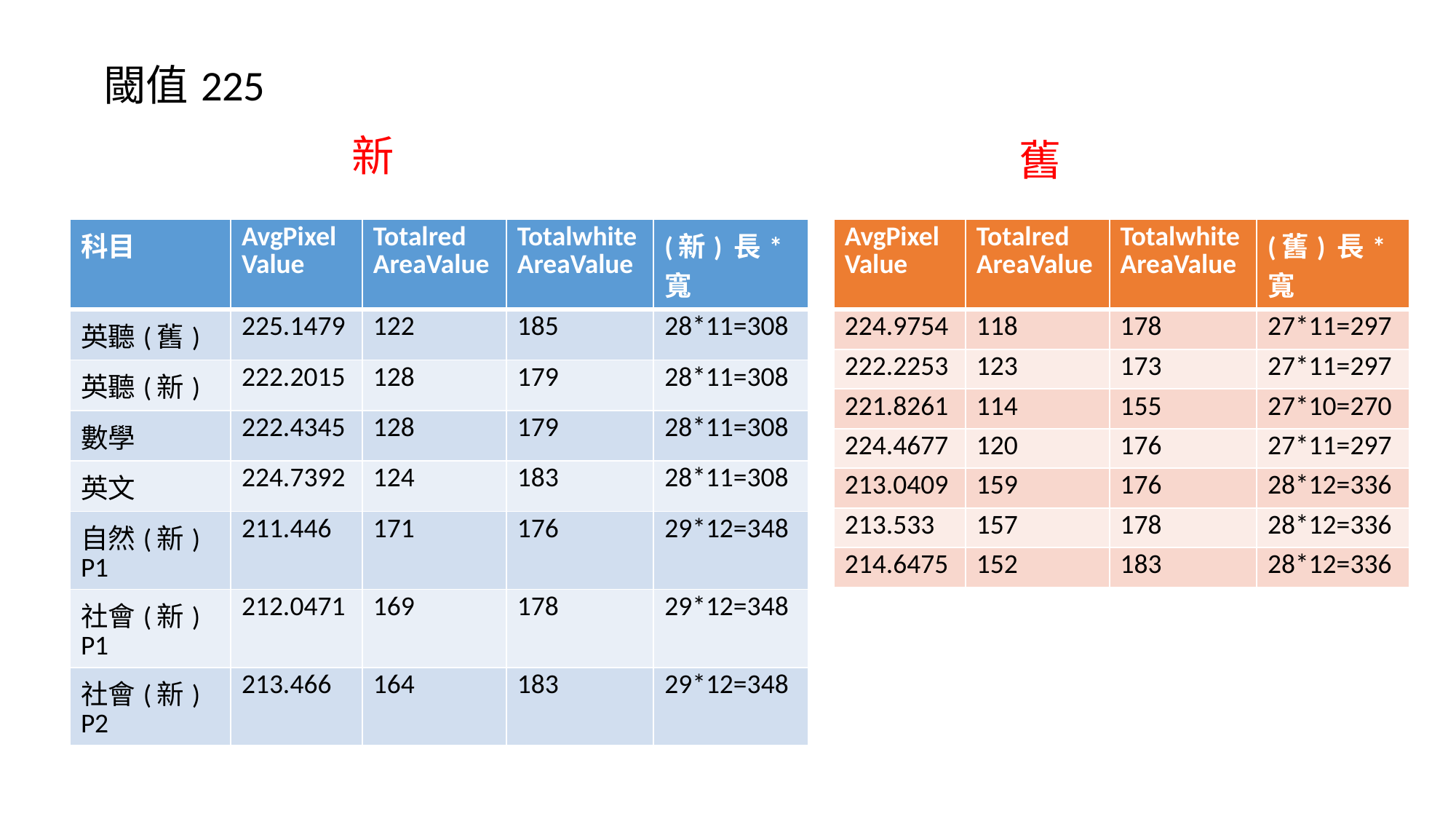

閾值225
新
舊
| 科目 | AvgPixel Value | Totalred AreaValue | Totalwhite AreaValue | (新) 長\*寬 |
| --- | --- | --- | --- | --- |
| 英聽(舊) | 225.1479 | 122 | 185 | 28\*11=308 |
| 英聽(新) | 222.2015 | 128 | 179 | 28\*11=308 |
| 數學 | 222.4345 | 128 | 179 | 28\*11=308 |
| 英文 | 224.7392 | 124 | 183 | 28\*11=308 |
| 自然(新) P1 | 211.446 | 171 | 176 | 29\*12=348 |
| 社會(新) P1 | 212.0471 | 169 | 178 | 29\*12=348 |
| 社會(新) P2 | 213.466 | 164 | 183 | 29\*12=348 |
| AvgPixel Value | Totalred AreaValue | Totalwhite AreaValue | (舊) 長\*寬 |
| --- | --- | --- | --- |
| 224.9754 | 118 | 178 | 27\*11=297 |
| 222.2253 | 123 | 173 | 27\*11=297 |
| 221.8261 | 114 | 155 | 27\*10=270 |
| 224.4677 | 120 | 176 | 27\*11=297 |
| 213.0409 | 159 | 176 | 28\*12=336 |
| 213.533 | 157 | 178 | 28\*12=336 |
| 214.6475 | 152 | 183 | 28\*12=336 |